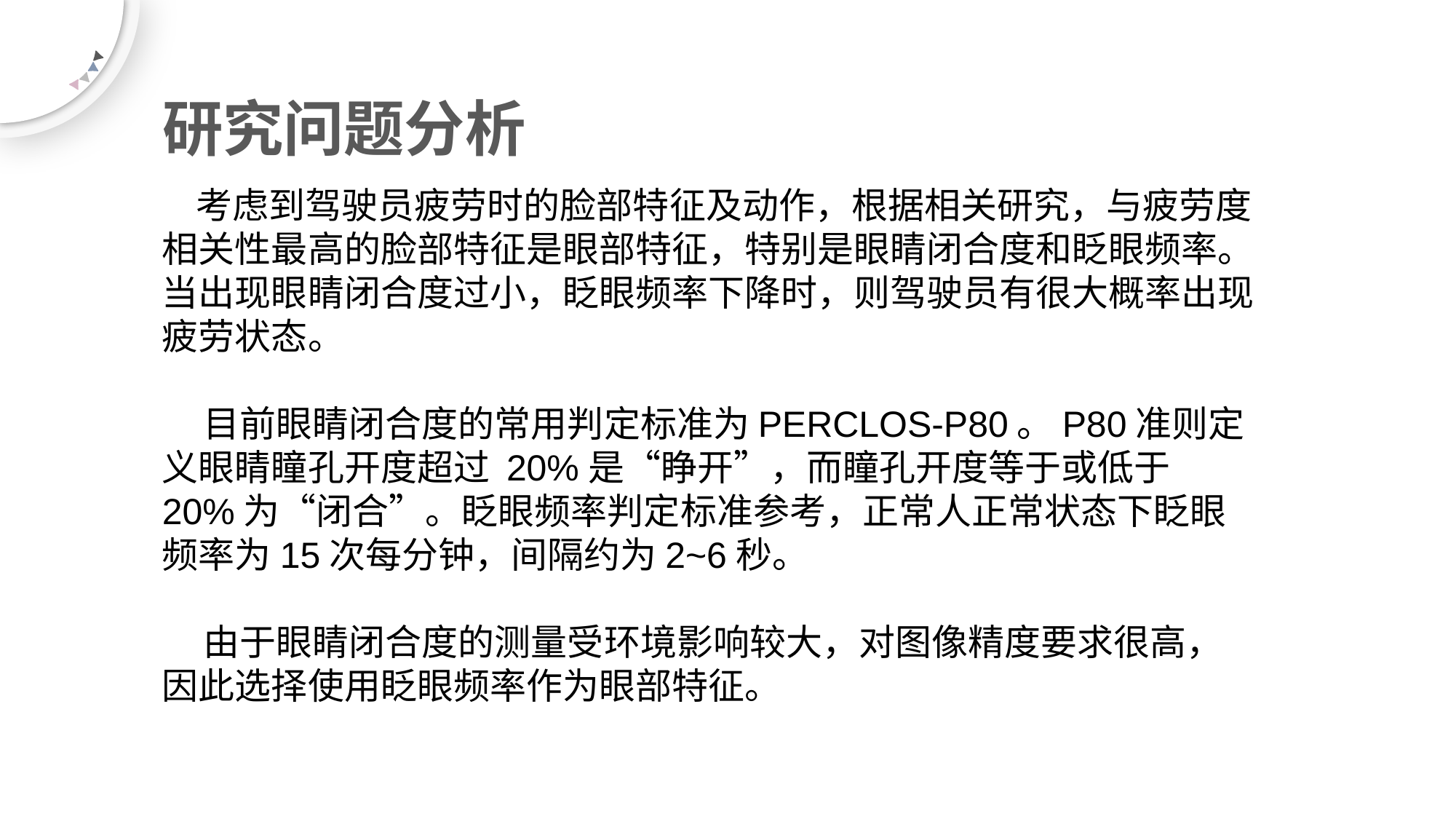

# 研究问题分析
    考虑到驾驶员疲劳时的脸部特征及动作，根据相关研究，与疲劳度相关性最高的脸部特征是眼部特征，特别是眼睛闭合度和眨眼频率。当出现眼睛闭合度过小，眨眼频率下降时，则驾驶员有很大概率出现疲劳状态。

    目前眼睛闭合度的常用判定标准为PERCLOS-P80。P80准则定义眼睛瞳孔开度超过 20%是“睁开”，而瞳孔开度等于或低于 20%为“闭合”。眨眼频率判定标准参考，正常人正常状态下眨眼频率为15次每分钟，间隔约为2~6秒。

    由于眼睛闭合度的测量受环境影响较大，对图像精度要求很高，因此选择使用眨眼频率作为眼部特征。